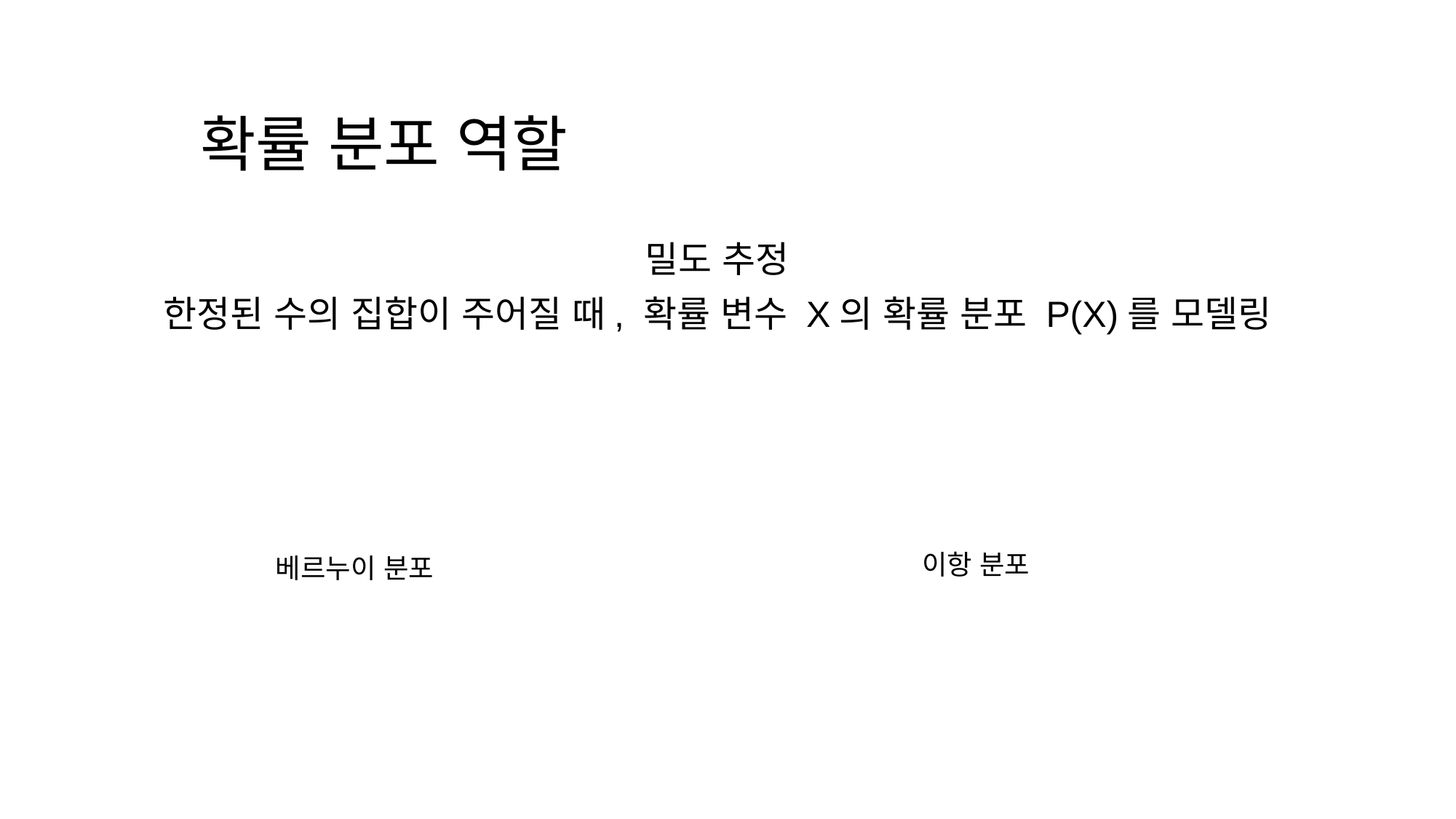

# 확률 분포 역할
밀도 추정
한정된 수의 집합이 주어질 때, 확률 변수 X의 확률 분포 P(X)를 모델링

이항 분포
베르누이 분포